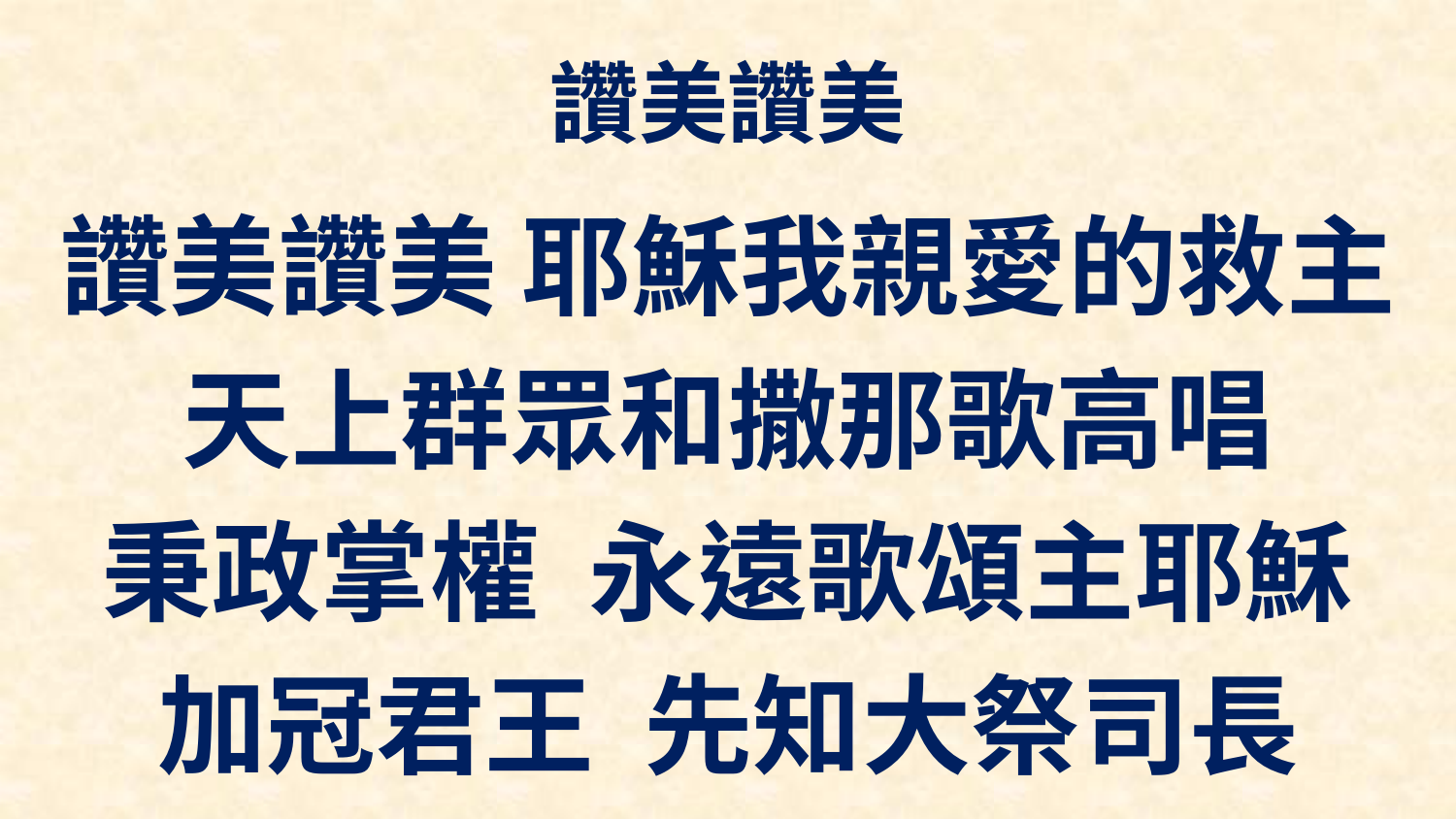

# 讚美讚美
讚美讚美 耶穌我親愛的救主
天上群眾和撒那歌高唱
秉政掌權  永遠歌頌主耶穌
加冠君王  先知大祭司長